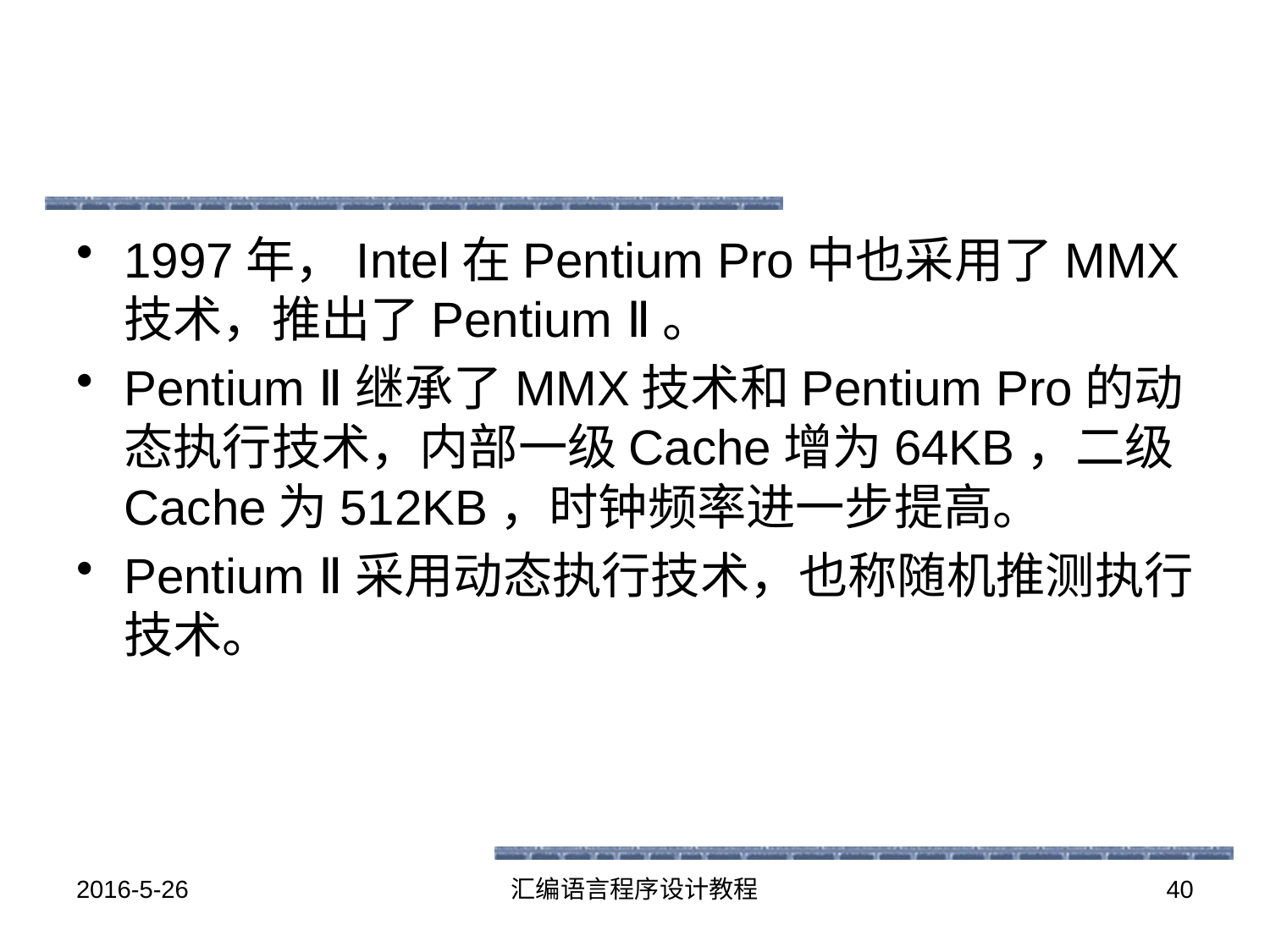

1997年，Intel在Pentium Pro中也采用了MMX技术，推出了Pentium Ⅱ。
Pentium Ⅱ继承了MMX技术和Pentium Pro的动态执行技术，内部一级Cache增为64KB，二级Cache为512KB，时钟频率进一步提高。
Pentium Ⅱ采用动态执行技术，也称随机推测执行技术。
2016-5-26
汇编语言程序设计教程
40